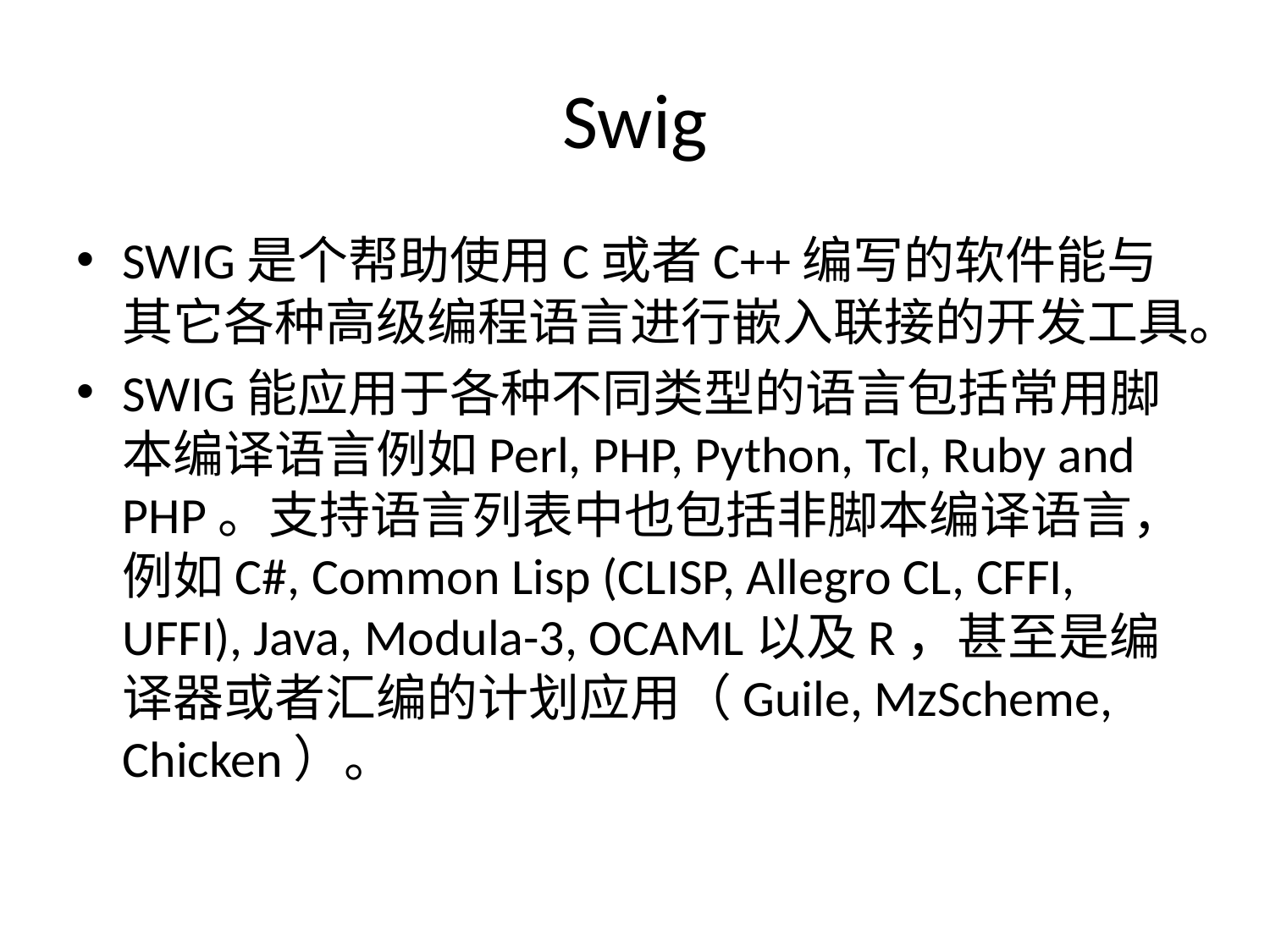

# Swig
SWIG是个帮助使用C或者C++编写的软件能与其它各种高级编程语言进行嵌入联接的开发工具。
SWIG能应用于各种不同类型的语言包括常用脚本编译语言例如Perl, PHP, Python, Tcl, Ruby and PHP。支持语言列表中也包括非脚本编译语言，例如C#, Common Lisp (CLISP, Allegro CL, CFFI, UFFI), Java, Modula-3, OCAML以及R，甚至是编译器或者汇编的计划应用（Guile, MzScheme, Chicken）。